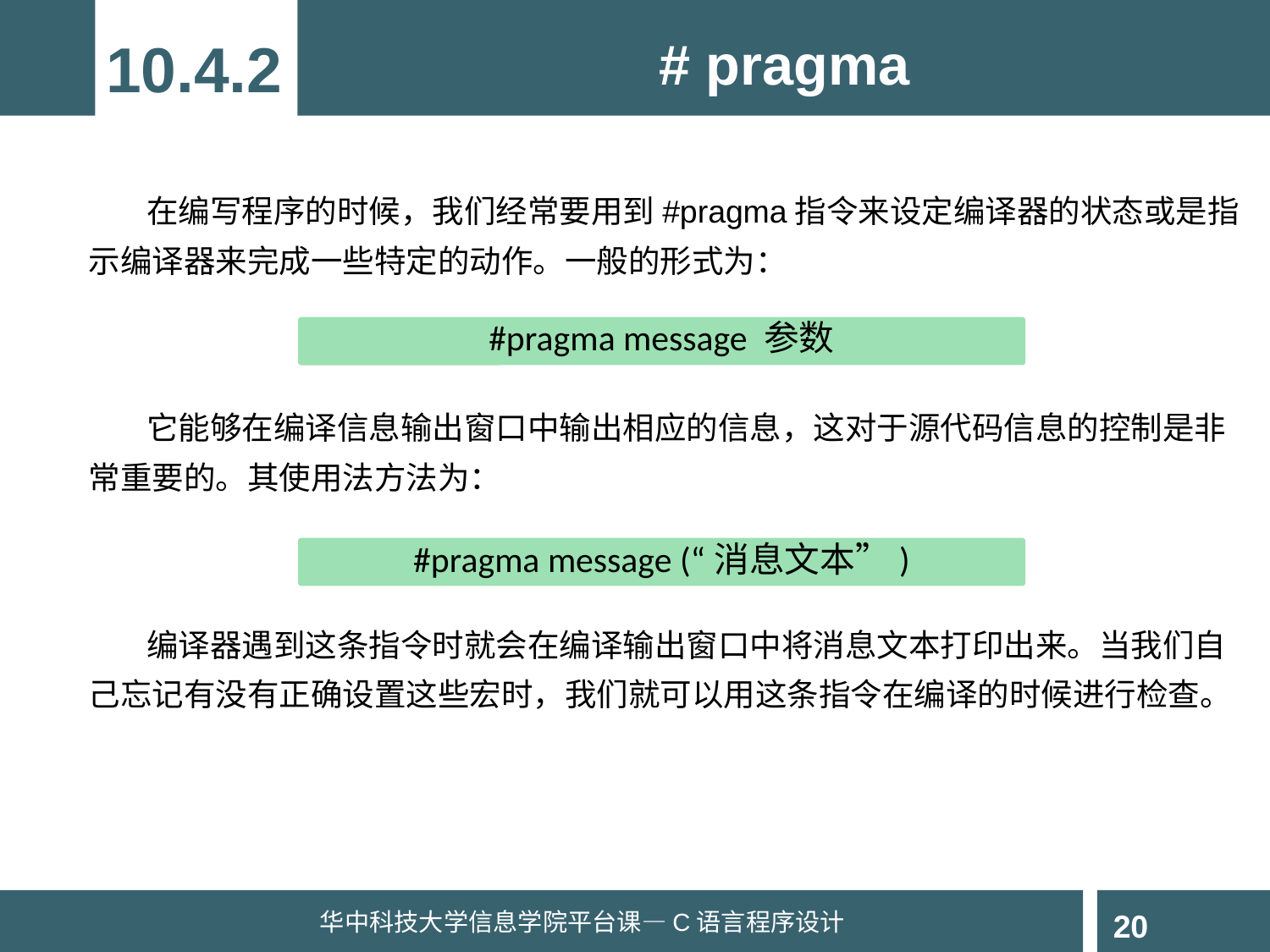

10.4.2
# pragma
       在编写程序的时候，我们经常要用到#pragma指令来设定编译器的状态或是指示编译器来完成一些特定的动作。一般的形式为：

       它能够在编译信息输出窗口中输出相应的信息，这对于源代码信息的控制是非常重要的。其使用法方法为：

       编译器遇到这条指令时就会在编译输出窗口中将消息文本打印出来。当我们自己忘记有没有正确设置这些宏时，我们就可以用这条指令在编译的时候进行检查。

#pragma message 参数
#pragma message (“消息文本”)